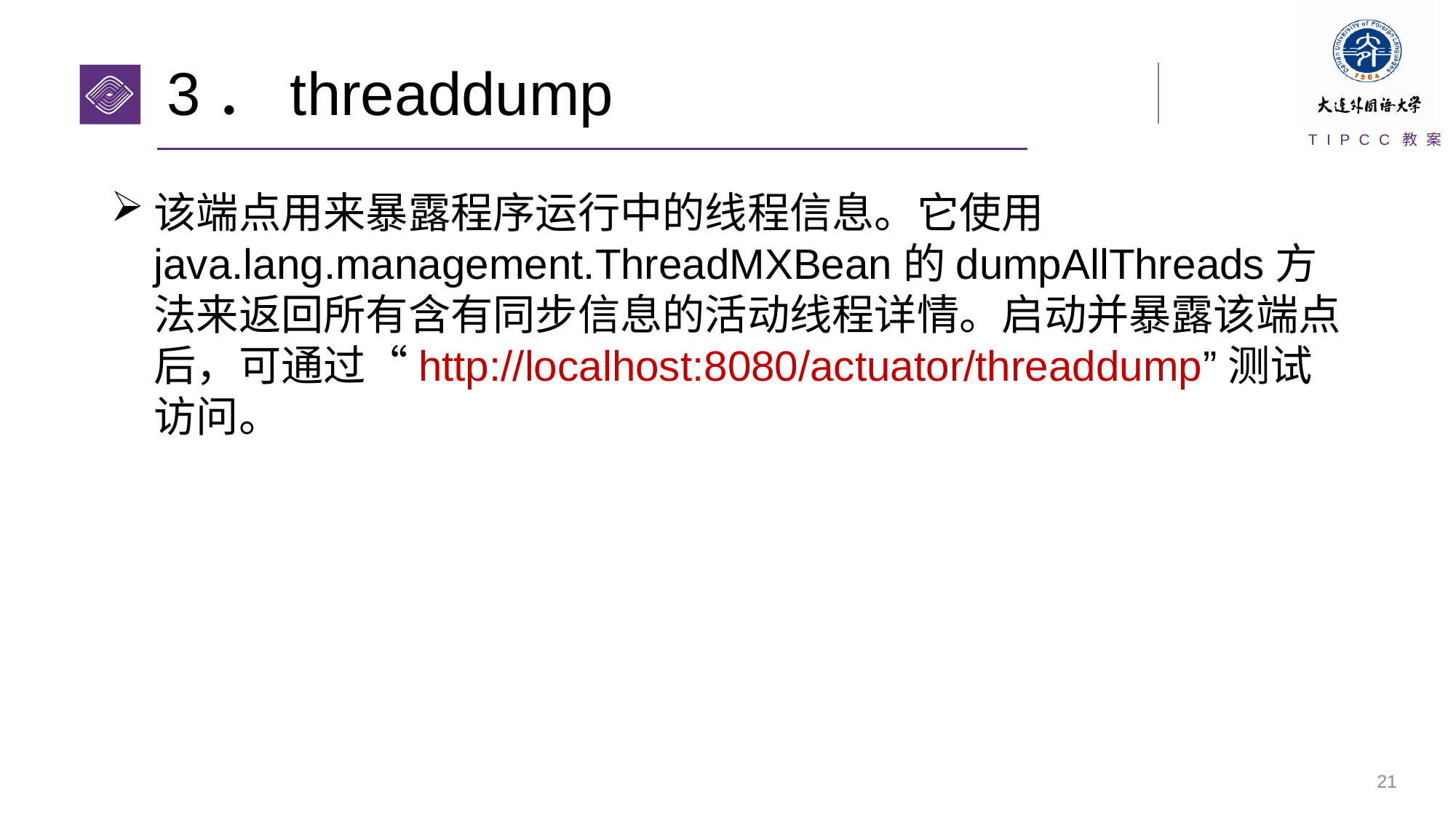

# 3．threaddump
该端点用来暴露程序运行中的线程信息。它使用java.lang.management.ThreadMXBean的dumpAllThreads方法来返回所有含有同步信息的活动线程详情。启动并暴露该端点后，可通过“http://localhost:8080/actuator/threaddump”测试访问。
21